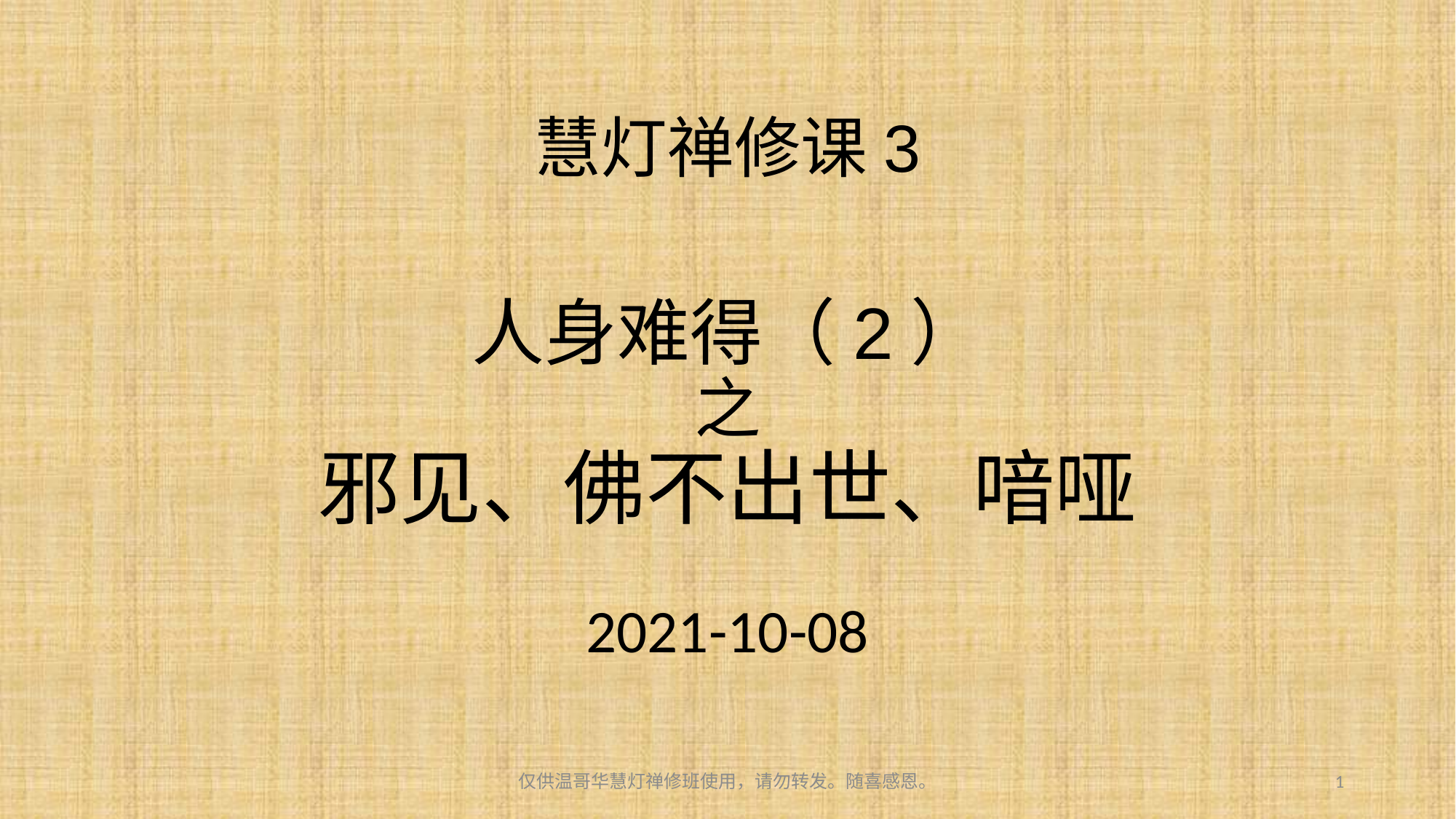

# 慧灯禅修课3 人身难得（2） 之 邪见、佛不出世、喑哑
2021-10-08
仅供温哥华慧灯禅修班使用，请勿转发。随喜感恩。
1